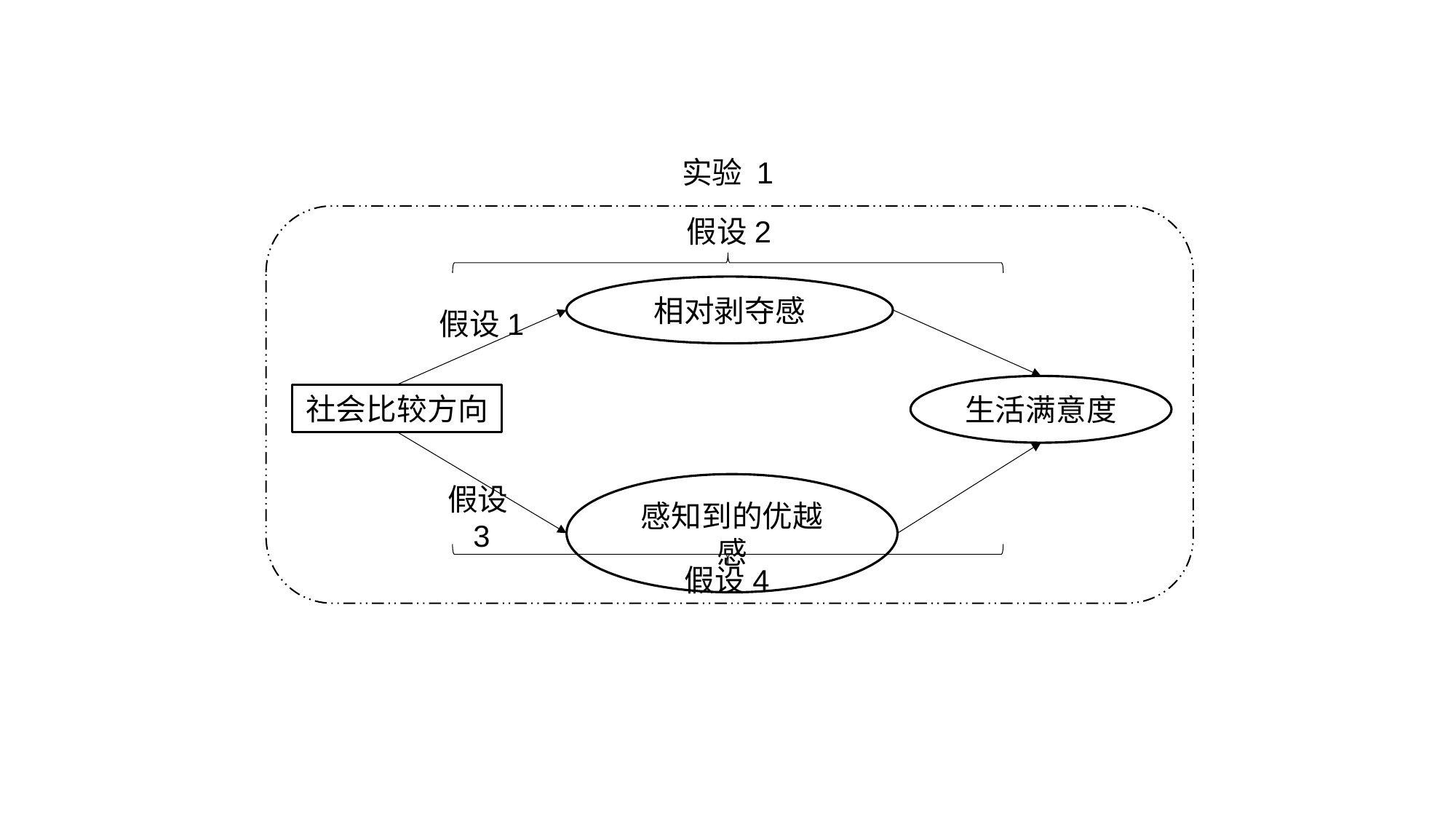

实验 1

假设2
相对剥夺感

假设1
生活满意度
社会比较方向
感知到的优越感
假设3
假设4